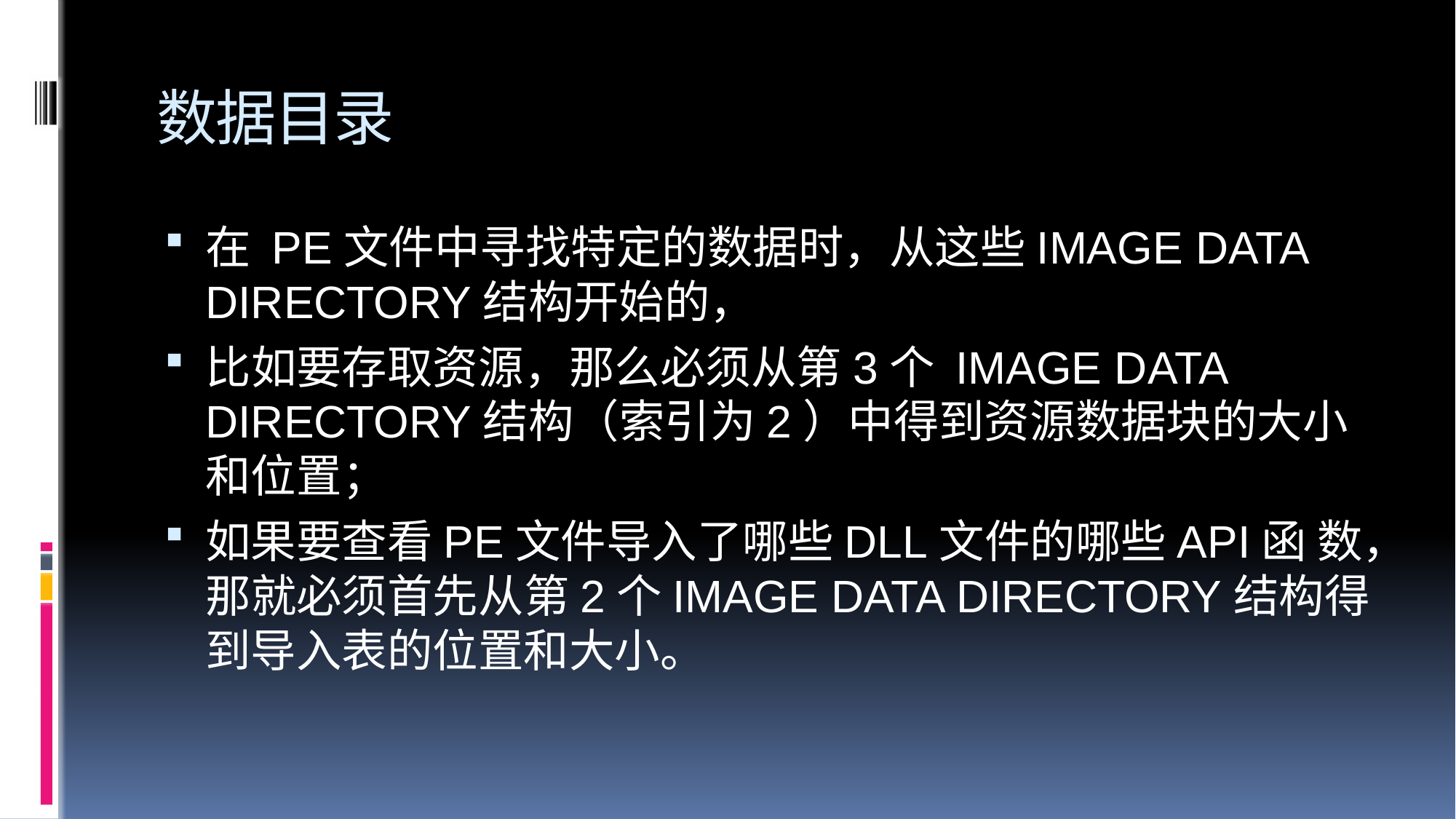

# 数据目录
在 PE文件中寻找特定的数据时，从这些IMAGE DATA DIRECTORY结构开始的，
比如要存取资源，那么必须从第3个 IMAGE DATA DIRECTORY结构（索引为2）中得到资源数据块的大小和位置；
如果要查看PE文件导入了哪些DLL文件的哪些API函 数，那就必须首先从第2个IMAGE DATA DIRECTORY结构得到导入表的位置和大小。